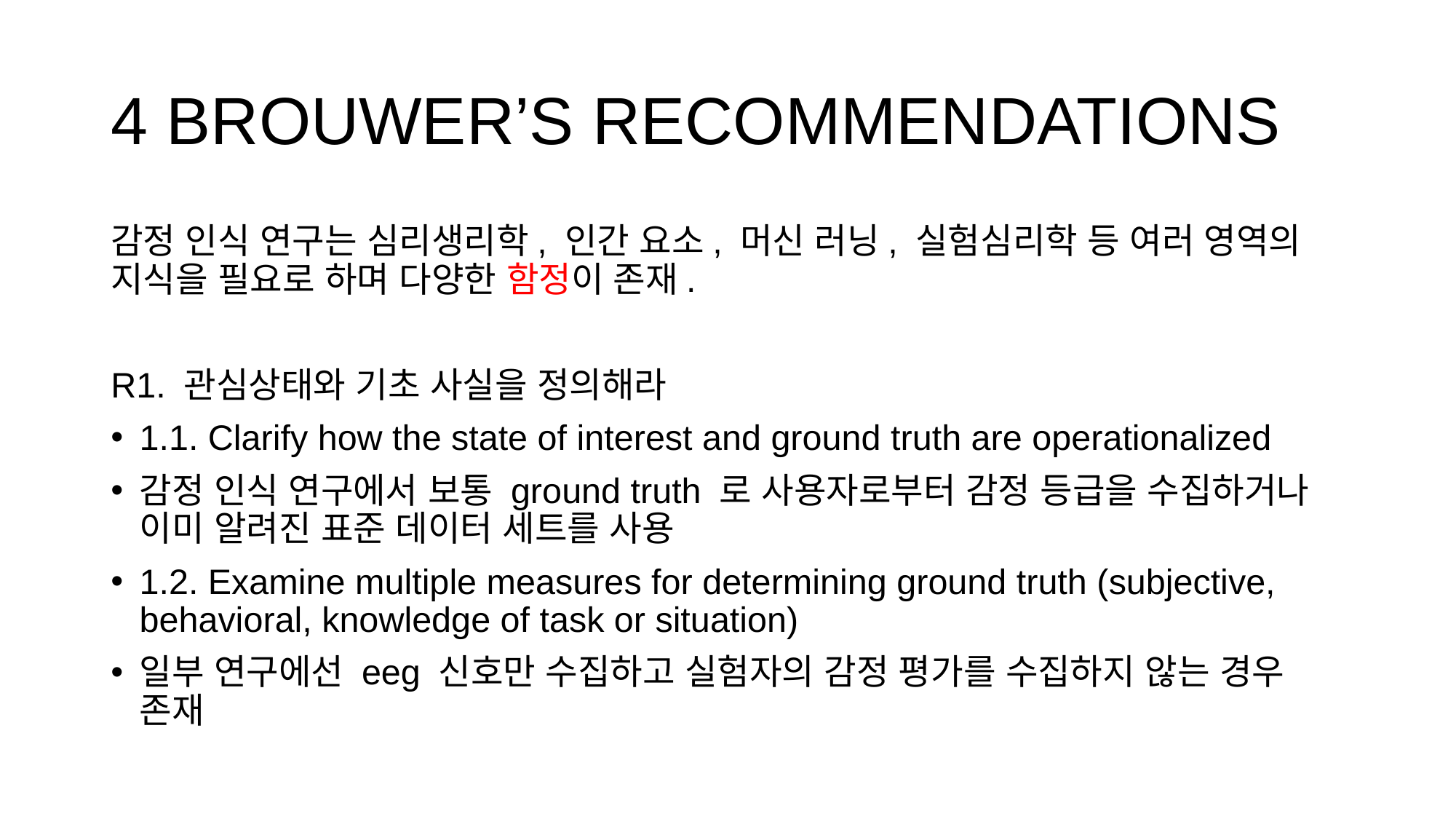

# 4 BROUWER’S RECOMMENDATIONS
감정 인식 연구는 심리생리학, 인간 요소, 머신 러닝, 실험심리학 등 여러 영역의 지식을 필요로 하며 다양한 함정이 존재.

R1. 관심상태와 기초 사실을 정의해라
1.1. Clarify how the state of interest and ground truth are operationalized
감정 인식 연구에서 보통 ground truth 로 사용자로부터 감정 등급을 수집하거나 이미 알려진 표준 데이터 세트를 사용
1.2. Examine multiple measures for determining ground truth (subjective, behavioral, knowledge of task or situation)
일부 연구에선 eeg 신호만 수집하고 실험자의 감정 평가를 수집하지 않는 경우 존재